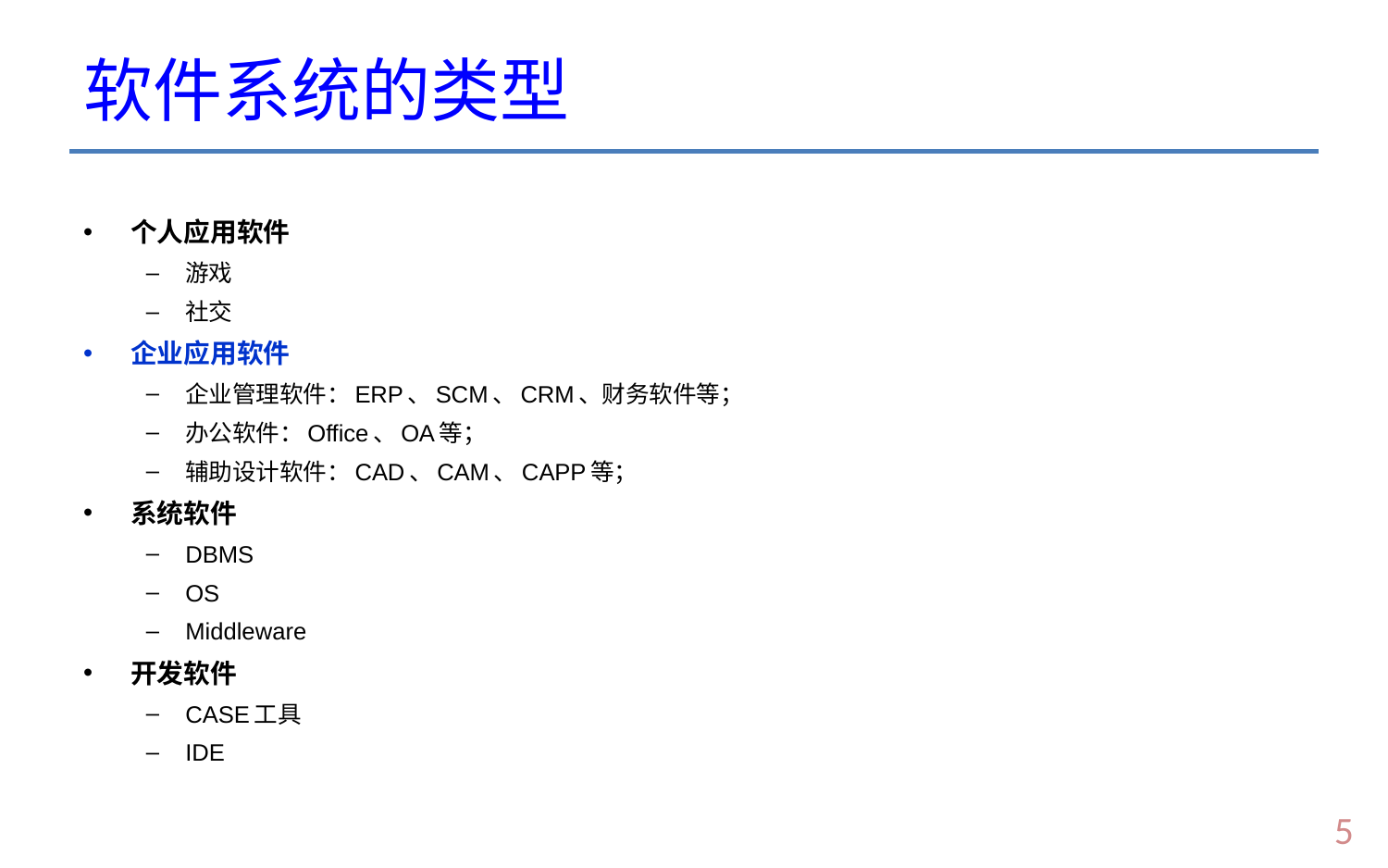

# 软件系统的类型
个人应用软件
游戏
社交
企业应用软件
企业管理软件：ERP、SCM、CRM、财务软件等；
办公软件：Office、OA等；
辅助设计软件：CAD、CAM、CAPP等；
系统软件
DBMS
OS
Middleware
开发软件
CASE工具
IDE
5